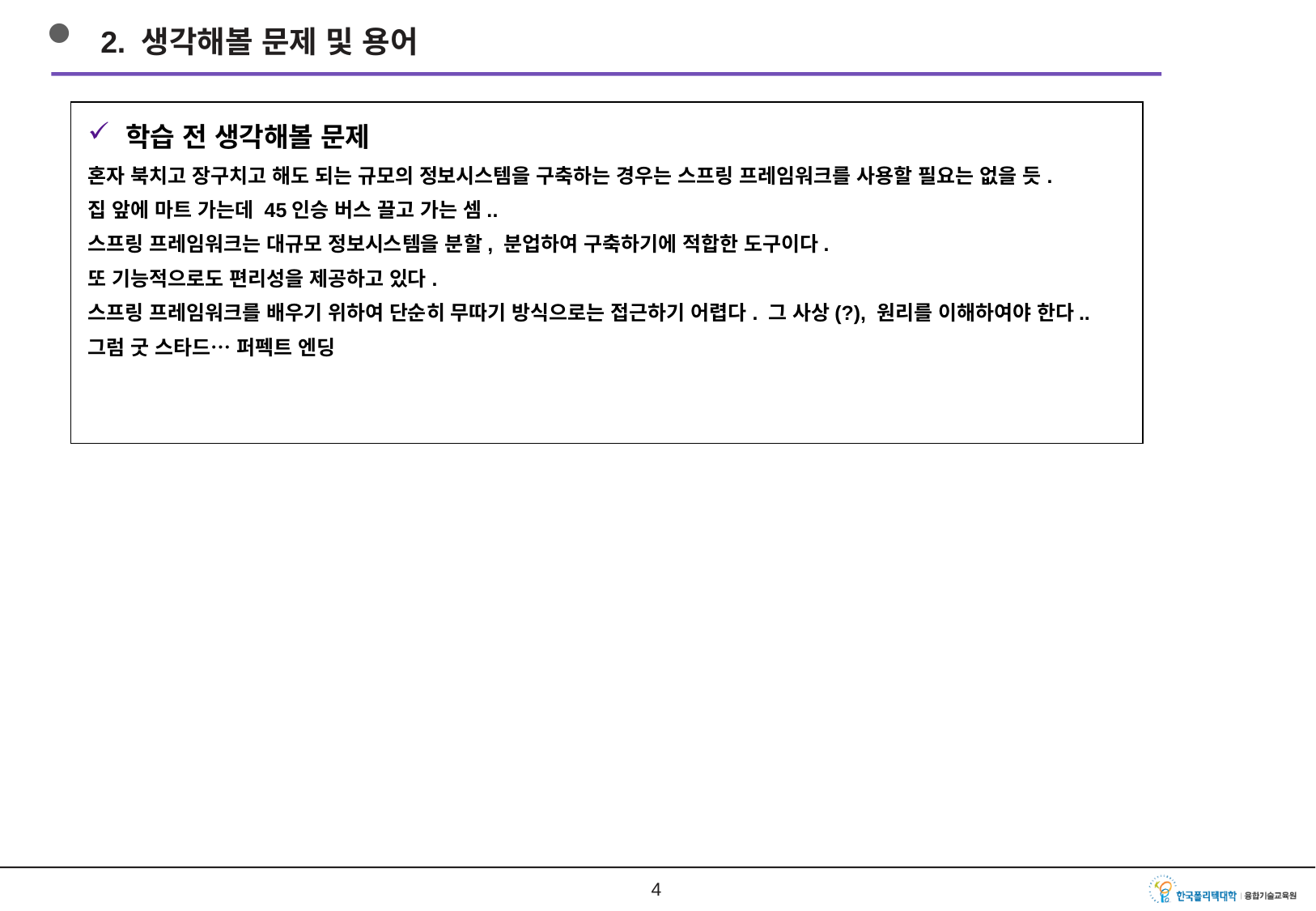

2. 생각해볼 문제 및 용어
학습 전 생각해볼 문제
혼자 북치고 장구치고 해도 되는 규모의 정보시스템을 구축하는 경우는 스프링 프레임워크를 사용할 필요는 없을 듯.
집 앞에 마트 가는데 45인승 버스 끌고 가는 셈..
스프링 프레임워크는 대규모 정보시스템을 분할, 분업하여 구축하기에 적합한 도구이다.
또 기능적으로도 편리성을 제공하고 있다.
스프링 프레임워크를 배우기 위하여 단순히 무따기 방식으로는 접근하기 어렵다. 그 사상(?), 원리를 이해하여야 한다..
그럼 굿 스타드… 퍼펙트 엔딩
4